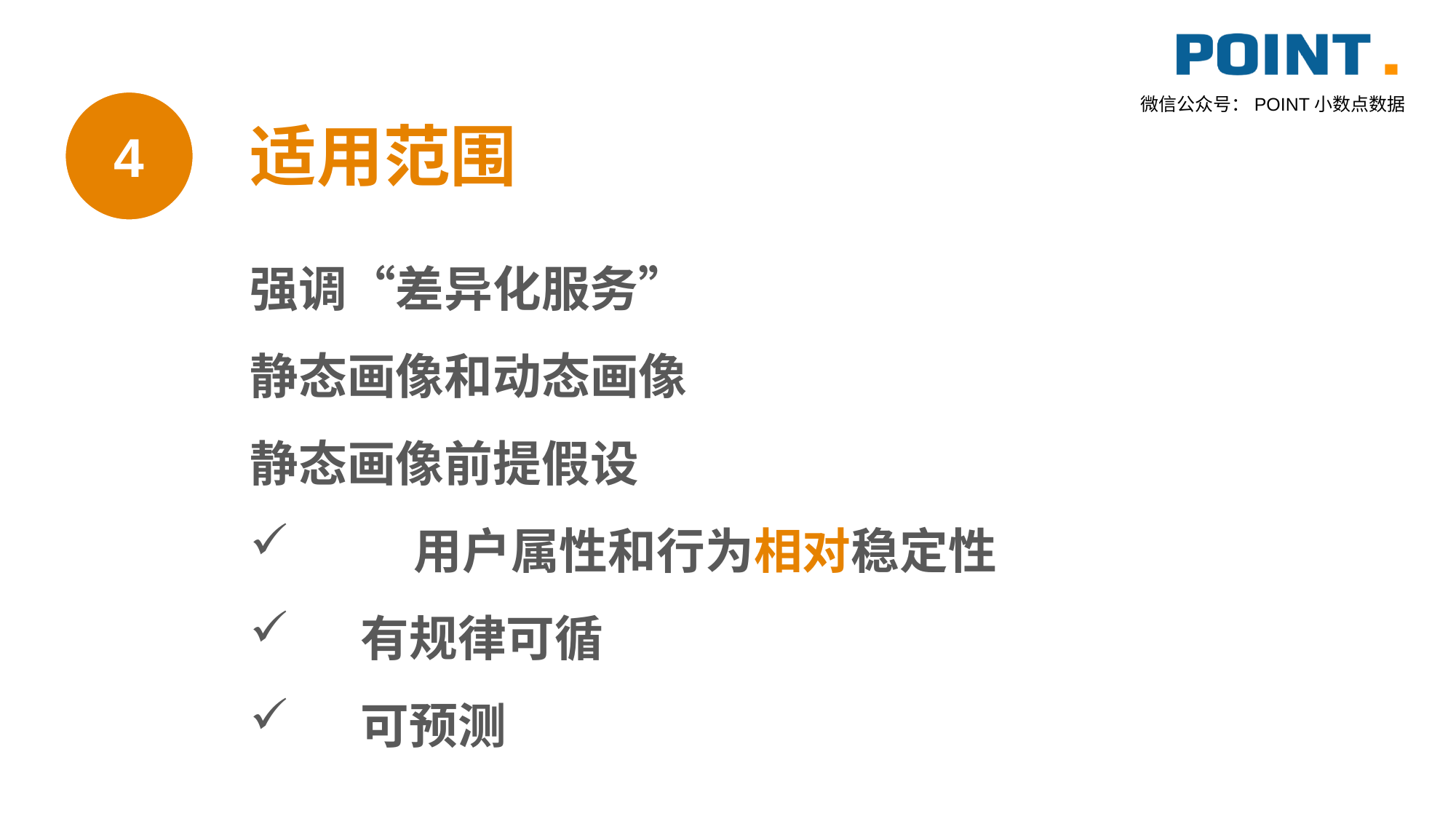

4
适用范围
强调“差异化服务”
静态画像和动态画像
静态画像前提假设
	用户属性和行为相对稳定性
    有规律可循
    可预测